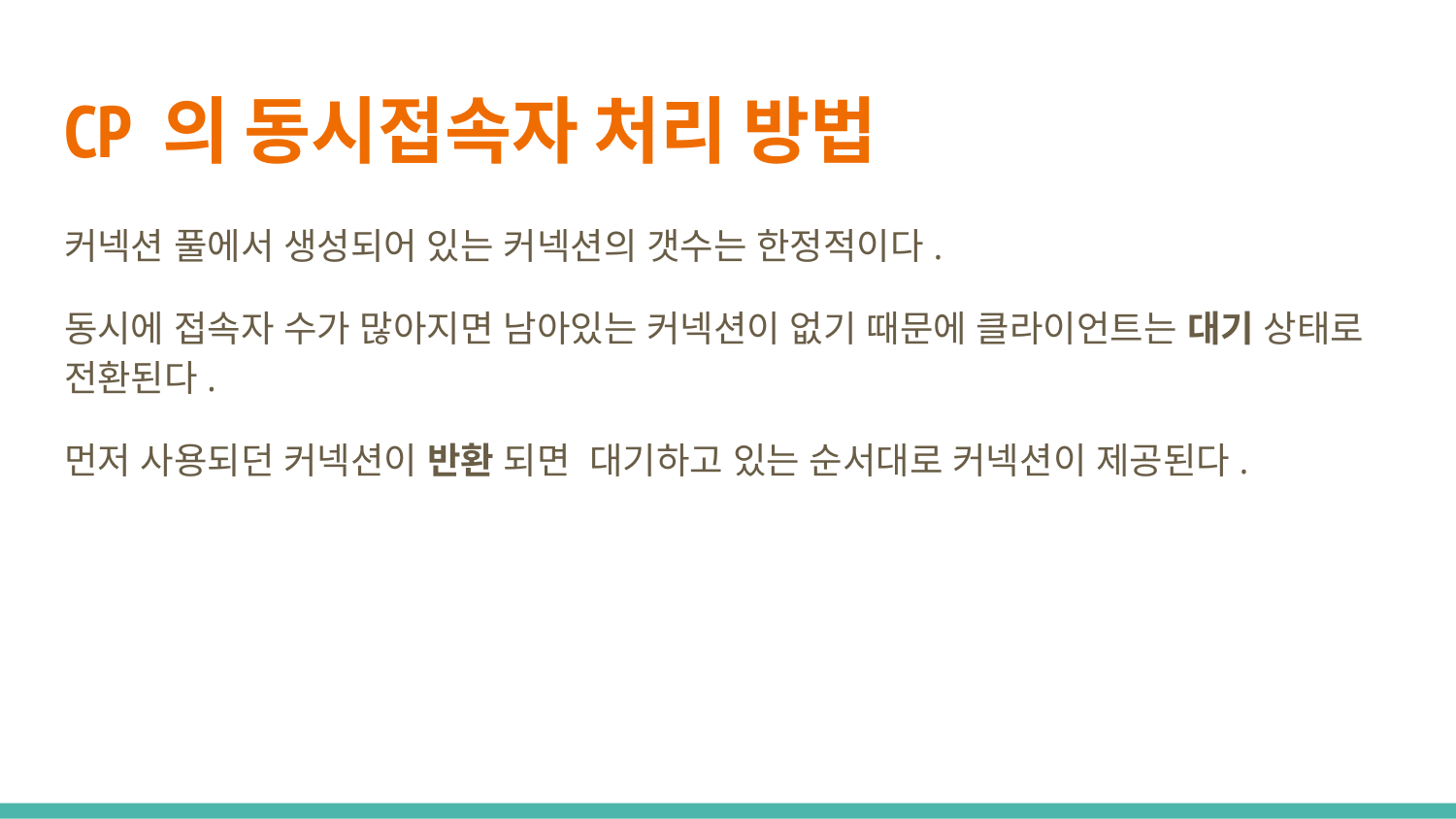

# CP 의 동시접속자 처리 방법
커넥션 풀에서 생성되어 있는 커넥션의 갯수는 한정적이다.
동시에 접속자 수가 많아지면 남아있는 커넥션이 없기 때문에 클라이언트는 대기 상태로 전환된다.
먼저 사용되던 커넥션이 반환 되면  대기하고 있는 순서대로 커넥션이 제공된다.